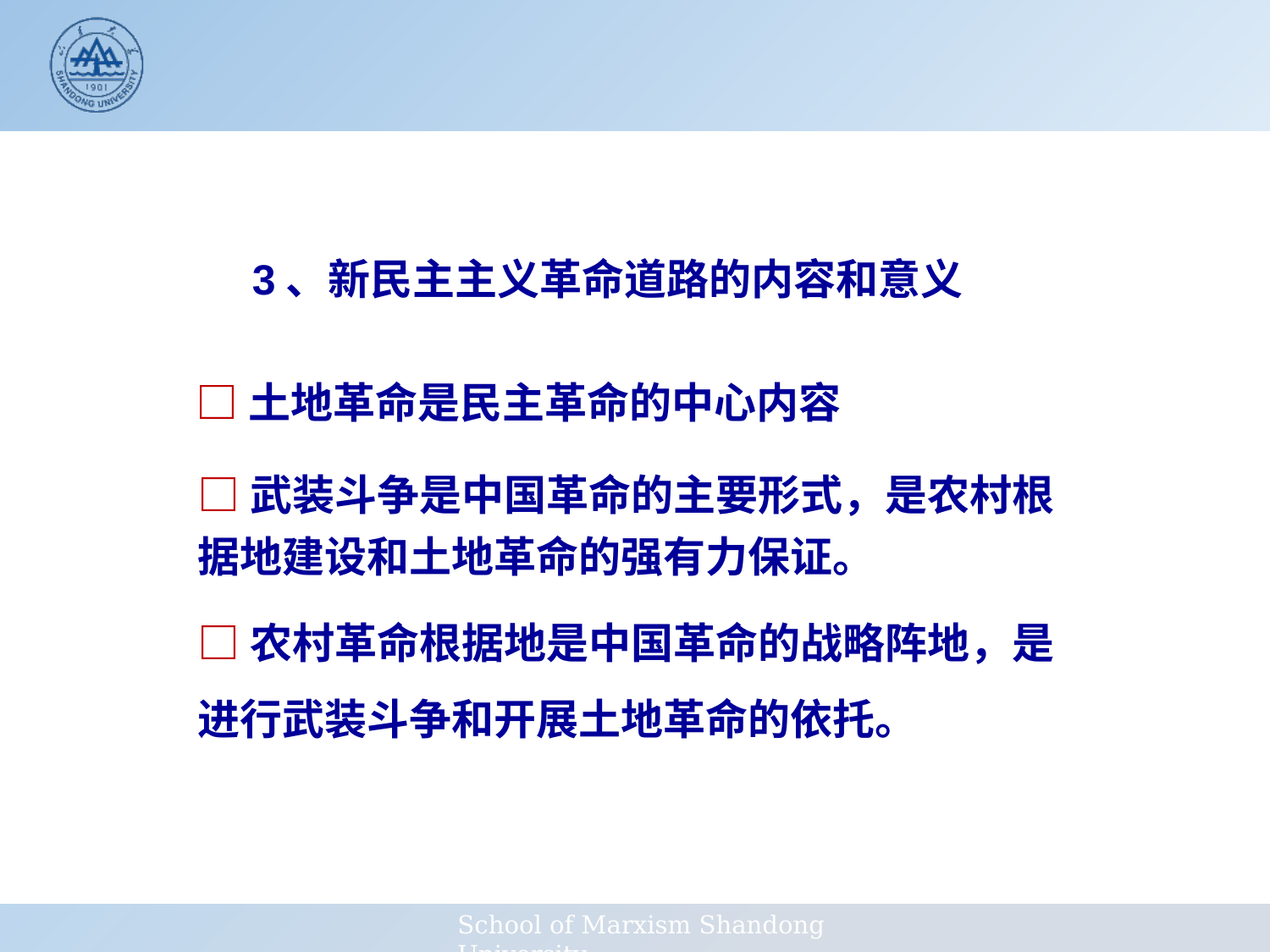

3、新民主主义革命道路的内容和意义
□土地革命是民主革命的中心内容
□武装斗争是中国革命的主要形式，是农村根据地建设和土地革命的强有力保证。
□农村革命根据地是中国革命的战略阵地，是进行武装斗争和开展土地革命的依托。